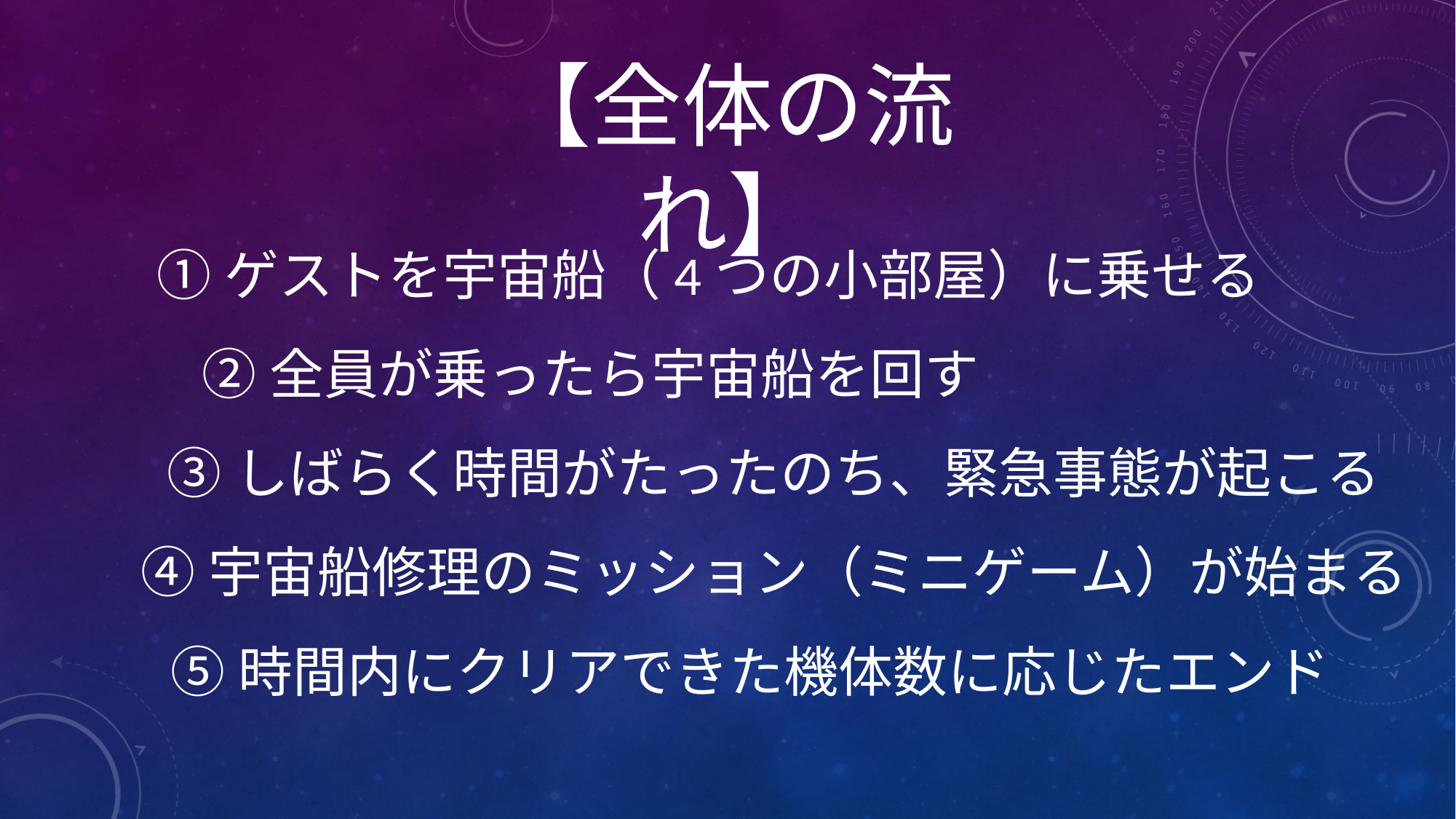

【全体の流れ】
①ゲストを宇宙船（4つの小部屋）に乗せる
②全員が乗ったら宇宙船を回す
③しばらく時間がたったのち、緊急事態が起こる
④宇宙船修理のミッション（ミニゲーム）が始まる
⑤時間内にクリアできた機体数に応じたエンド